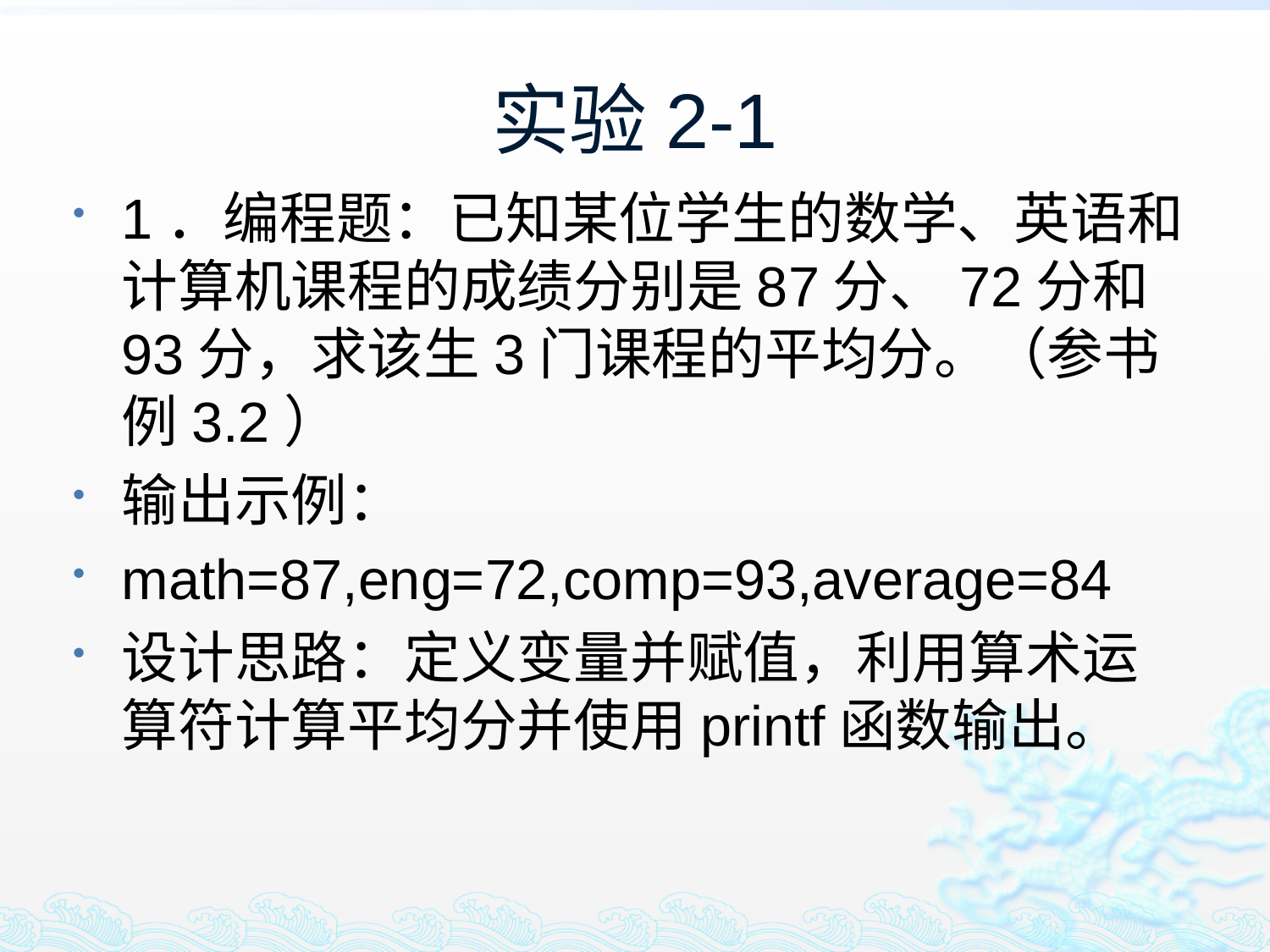

# 实验2-1
1．编程题：已知某位学生的数学、英语和计算机课程的成绩分别是87分、72分和93分，求该生3门课程的平均分。（参书例3.2）
输出示例：
math=87,eng=72,comp=93,average=84
设计思路：定义变量并赋值，利用算术运算符计算平均分并使用printf函数输出。